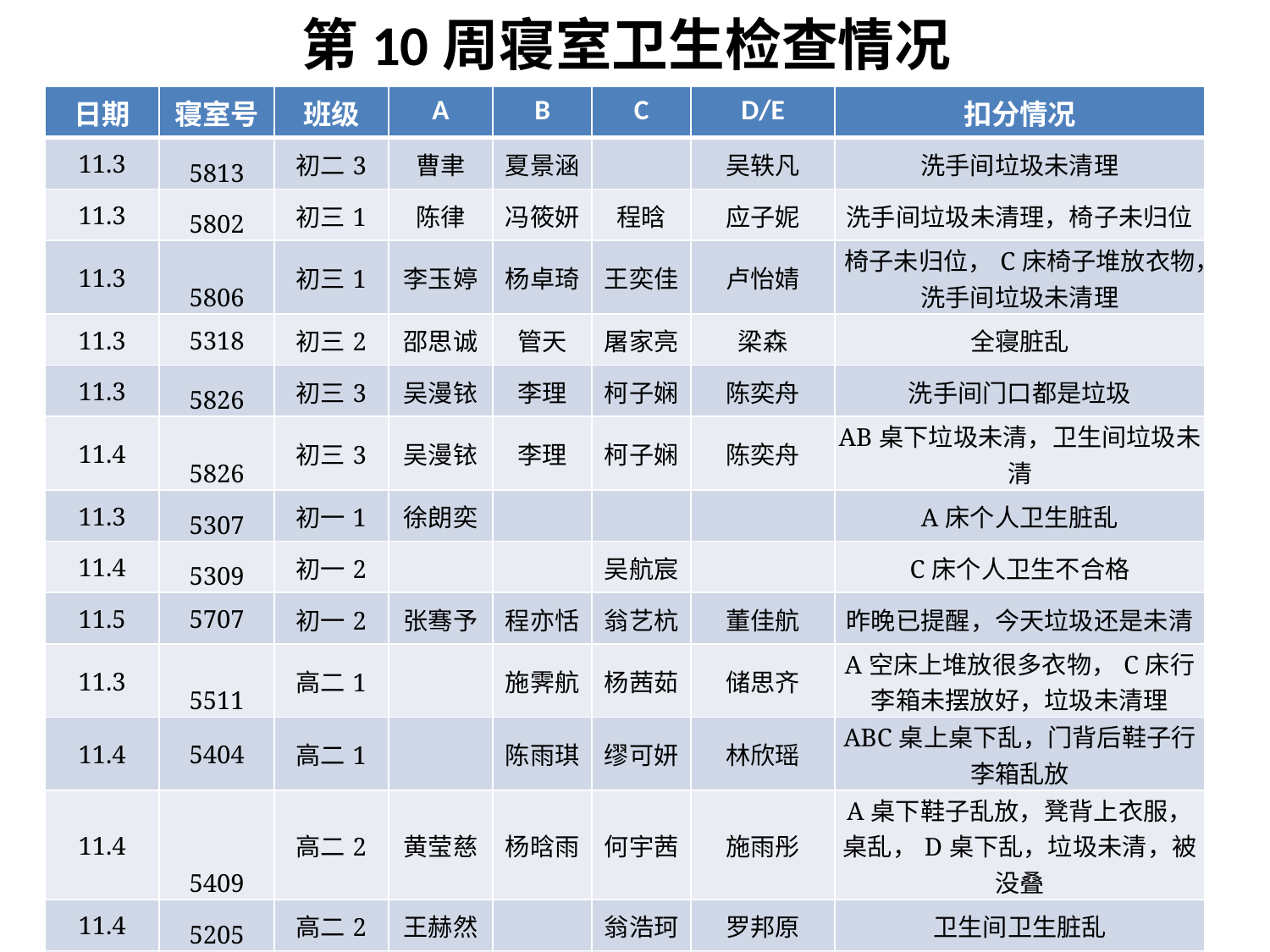

# 第10周寝室卫生检查情况
| 日期 | 寝室号 | 班级 | A | B | C | D/E | 扣分情况 |
| --- | --- | --- | --- | --- | --- | --- | --- |
| 11.3 | 5813 | 初二3 | 曹聿 | 夏景涵 |  | 吴轶凡 | 洗手间垃圾未清理 |
| 11.3 | 5802 | 初三1 | 陈律 | 冯筱妍 | 程晗 | 应子妮 | 洗手间垃圾未清理，椅子未归位 |
| 11.3 | 5806 | 初三1 | 李玉婷 | 杨卓琦 | 王奕佳 | 卢怡婧 | 椅子未归位，C床椅子堆放衣物，洗手间垃圾未清理 |
| 11.3 | 5318 | 初三2 | 邵思诚 | 管天 | 屠家亮 | 梁森 | 全寝脏乱 |
| 11.3 | 5826 | 初三3 | 吴漫铱 | 李理 | 柯子娴 | 陈奕舟 | 洗手间门口都是垃圾 |
| 11.4 | 5826 | 初三3 | 吴漫铱 | 李理 | 柯子娴 | 陈奕舟 | AB桌下垃圾未清，卫生间垃圾未清 |
| 11.3 | 5307 | 初一1 | 徐朗奕 |  |  |  | A床个人卫生脏乱 |
| 11.4 | 5309 | 初一2 |  |  | 吴航宸 |  | C床个人卫生不合格 |
| 11.5 | 5707 | 初一2 | 张骞予 | 程亦恬 | 翁艺杭 | 董佳航 | 昨晚已提醒，今天垃圾还是未清 |
| 11.3 | 5511 | 高二1 |  | 施霁航 | 杨茜茹 | 储思齐 | A空床上堆放很多衣物，C床行李箱未摆放好，垃圾未清理 |
| 11.4 | 5404 | 高二1 |  | 陈雨琪 | 缪可妍 | 林欣瑶 | ABC桌上桌下乱，门背后鞋子行李箱乱放 |
| 11.4 | 5409 | 高二2 | 黄莹慈 | 杨晗雨 | 何宇茜 | 施雨彤 | A桌下鞋子乱放，凳背上衣服，桌乱，D桌下乱，垃圾未清，被没叠 |
| 11.4 | 5205 | 高二2 | 王赫然 |  | 翁浩珂 | 罗邦原 | 卫生间卫生脏乱 |
| 11.5 | 5203 | 高二2 | 蔡元锴 | 徐俊杰 | 李巴郞 | 沈略 | A鞋子没有归位，B衣服没有放柜子里，拖鞋没归位 |